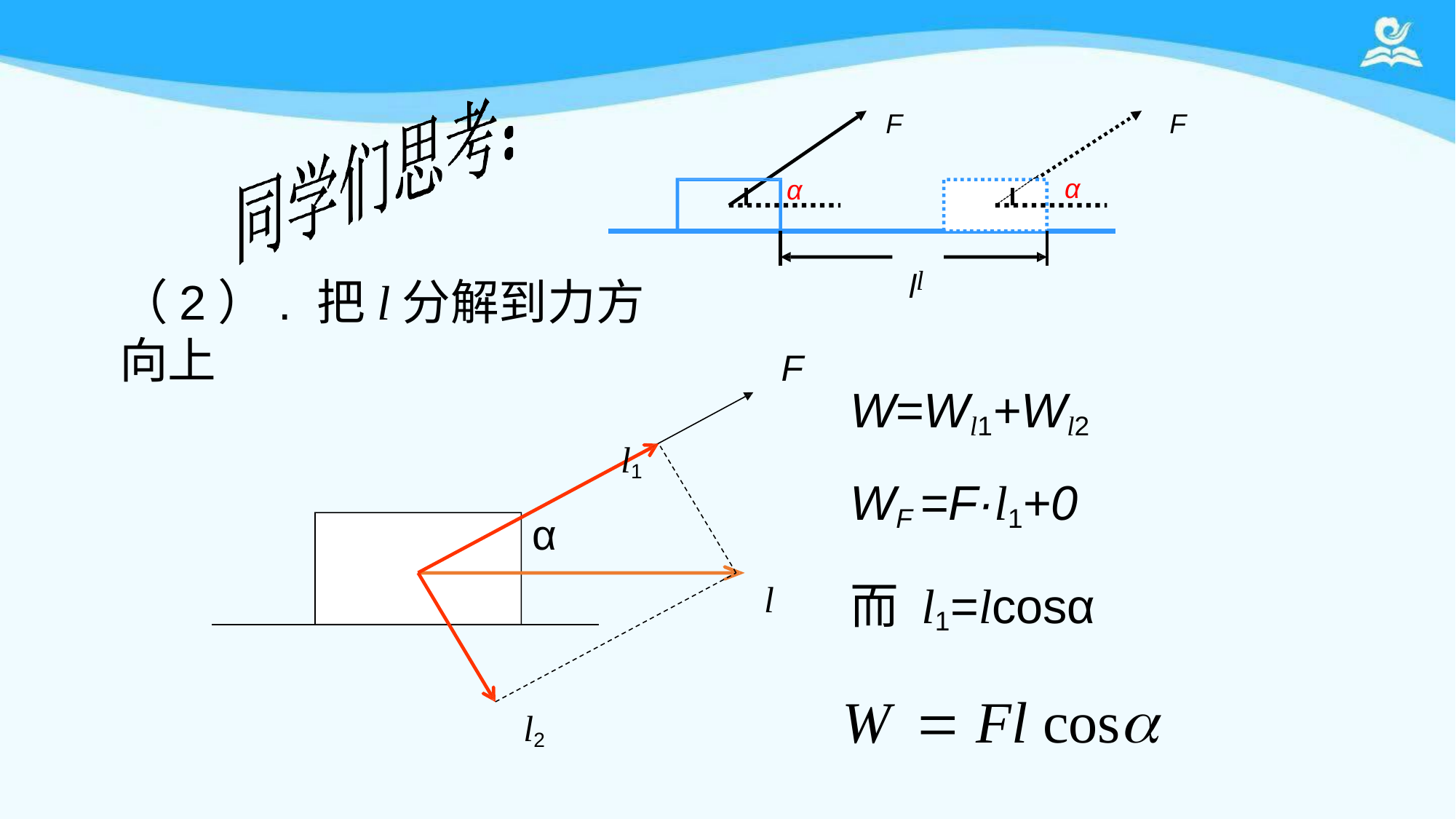

F
F

α
α

ll

（2）. 把l分解到力方向上
l1
F
W=Wl1+Wl2  WF =F·l1+0
而 l1=lcosα

α

l

W	= Fl cosα
l2